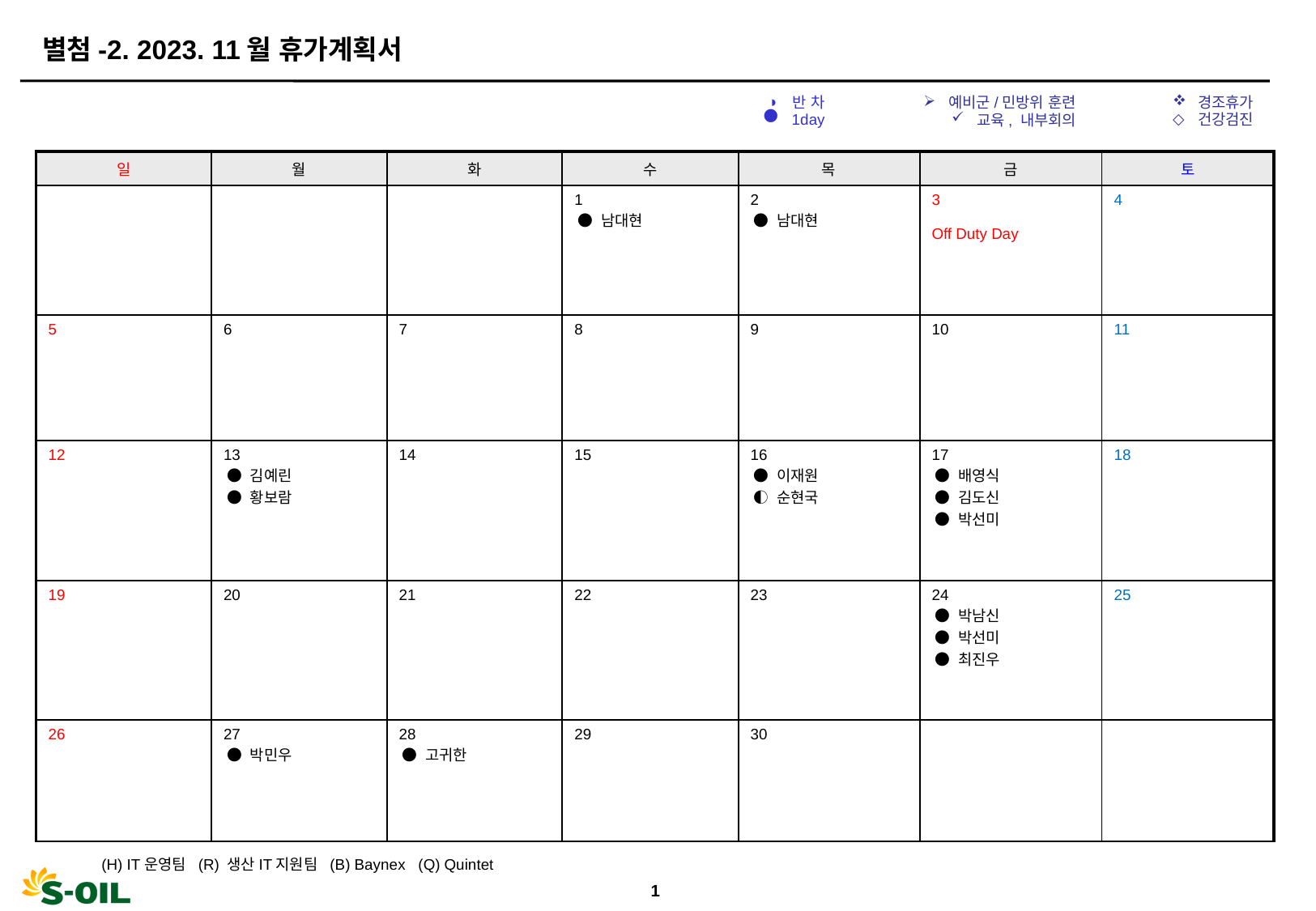

별첨-2. 2023. 11월 휴가계획서
반 차
 1day
경조휴가
건강검진
예비군/민방위 훈련
교육, 내부회의
| 일 | 월 | 화 | 수 | 목 | 금 | 토 |
| --- | --- | --- | --- | --- | --- | --- |
|  |  |  | 1 ● 남대현 | 2 ● 남대현 | 3 Off Duty Day | 4 |
| 5 | 6 | 7 | 8 | 9 | 10 | 11 |
| 12 | 13 ● 김예린 ● 황보람 | 14 | 15 | 16 ● 이재원 ◐ 순현국 | 17 ● 배영식 ● 김도신 ● 박선미 | 18 |
| 19 | 20 | 21 | 22 | 23 | 24 ● 박남신 ● 박선미 ● 최진우 | 25 |
| 26 | 27 ● 박민우 | 28 ● 고귀한 | 29 | 30 |  |  |
(H) IT운영팀  (R) 생산IT지원팀  (B) Baynex   (Q) Quintet